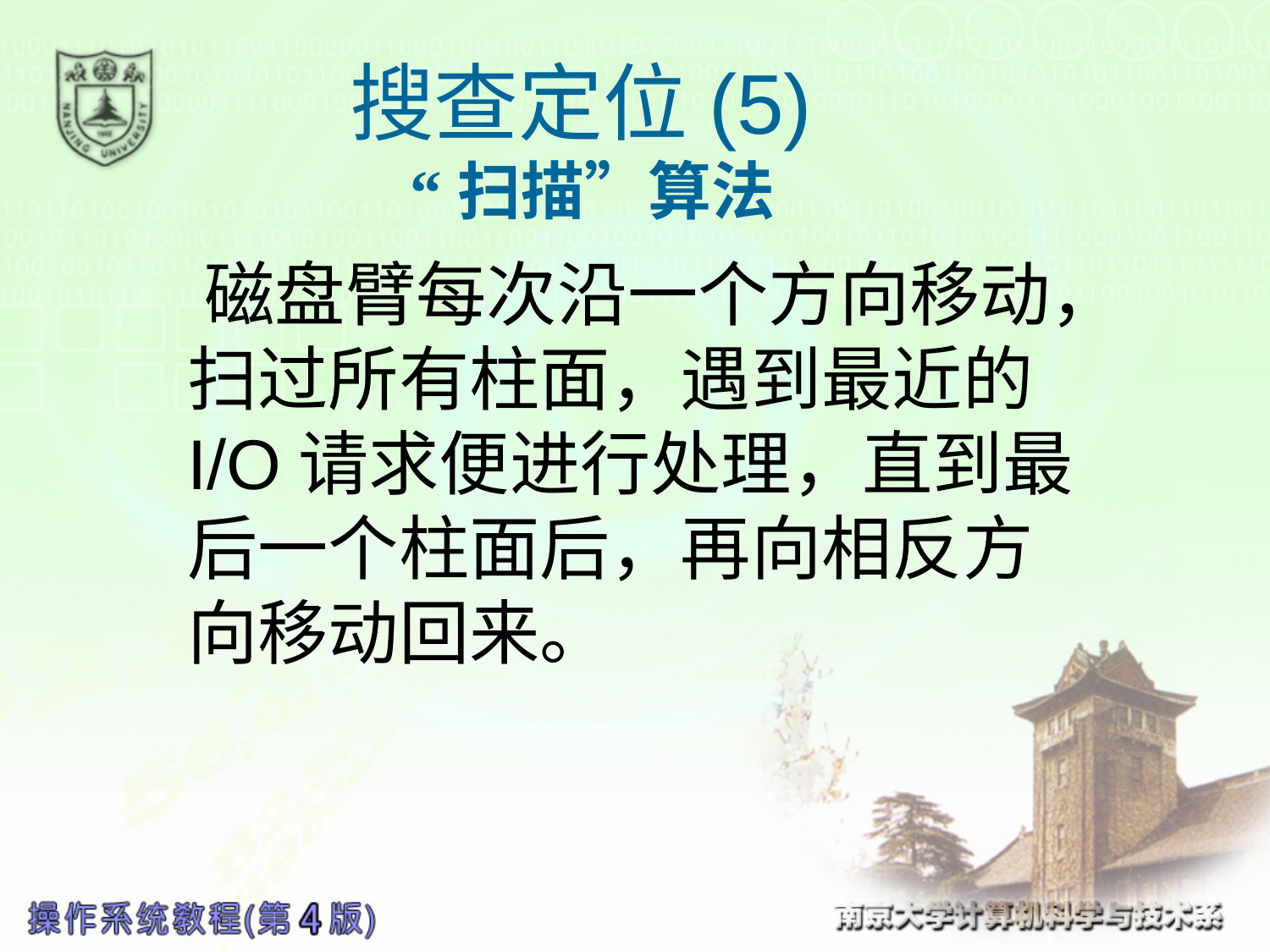

# 搜查定位(5) “扫描”算法
   磁盘臂每次沿一个方向移动，扫过所有柱面，遇到最近的I/O请求便进行处理，直到最后一个柱面后，再向相反方向移动回来。